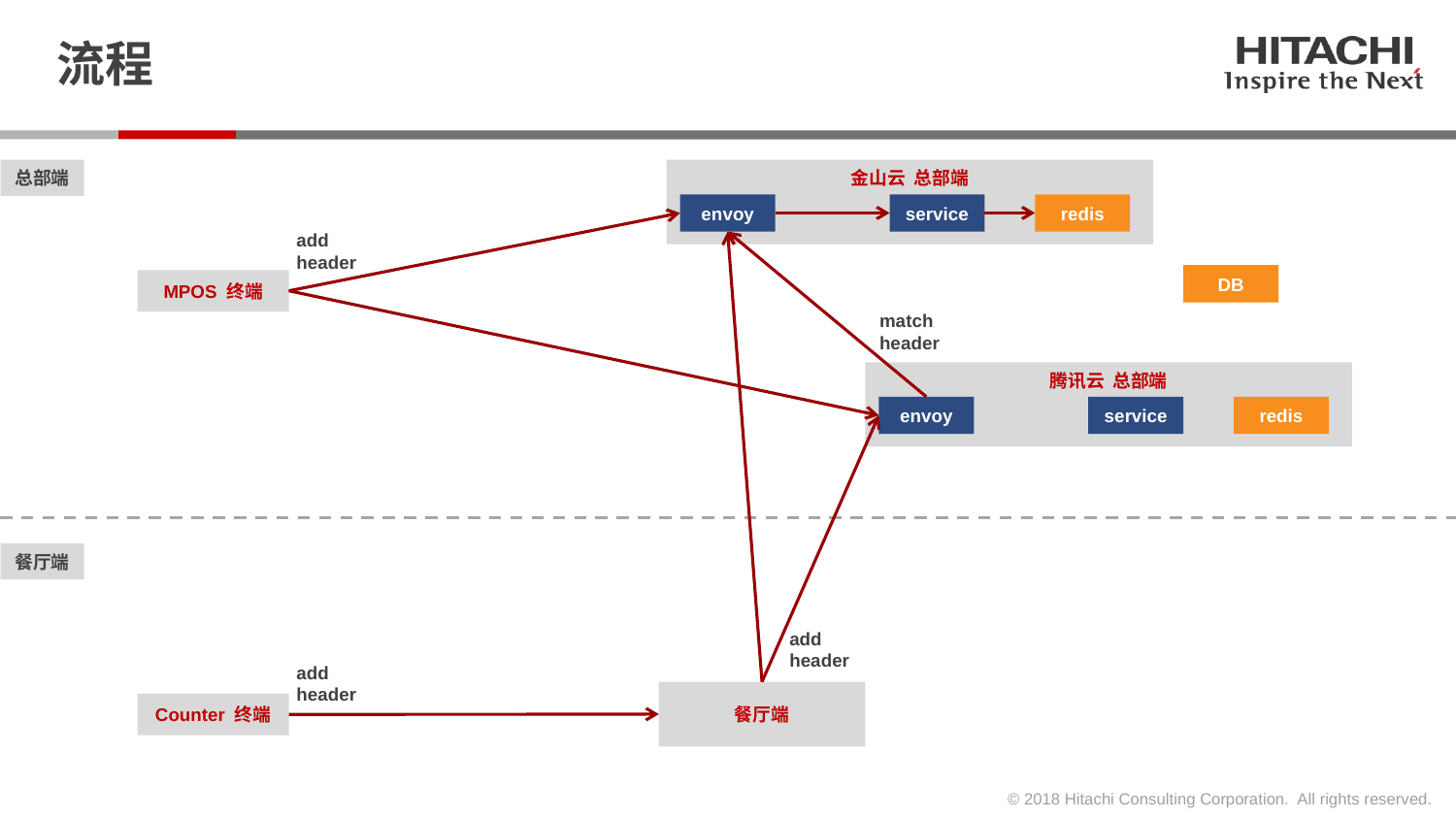

# 流程
总部端
金山云  总部端
envoy
service
redis
add header
DB
MPOS 终端
match header
腾讯云  总部端
envoy
service
redis
餐厅端
add header
add header
餐厅端
Counter 终端